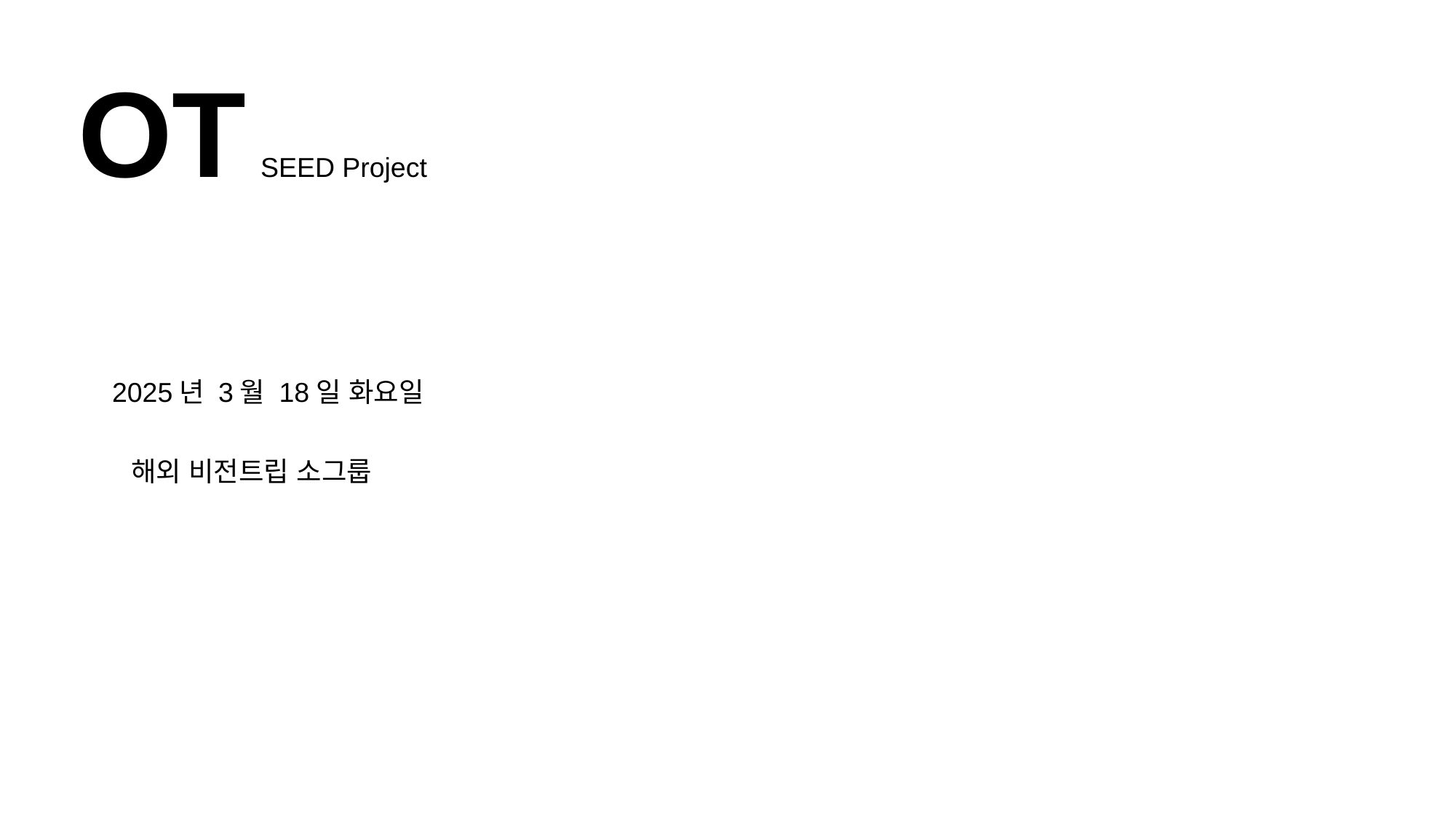

OT
SEED Project
2025년 3월 18일 화요일
해외 비전트립 소그룹